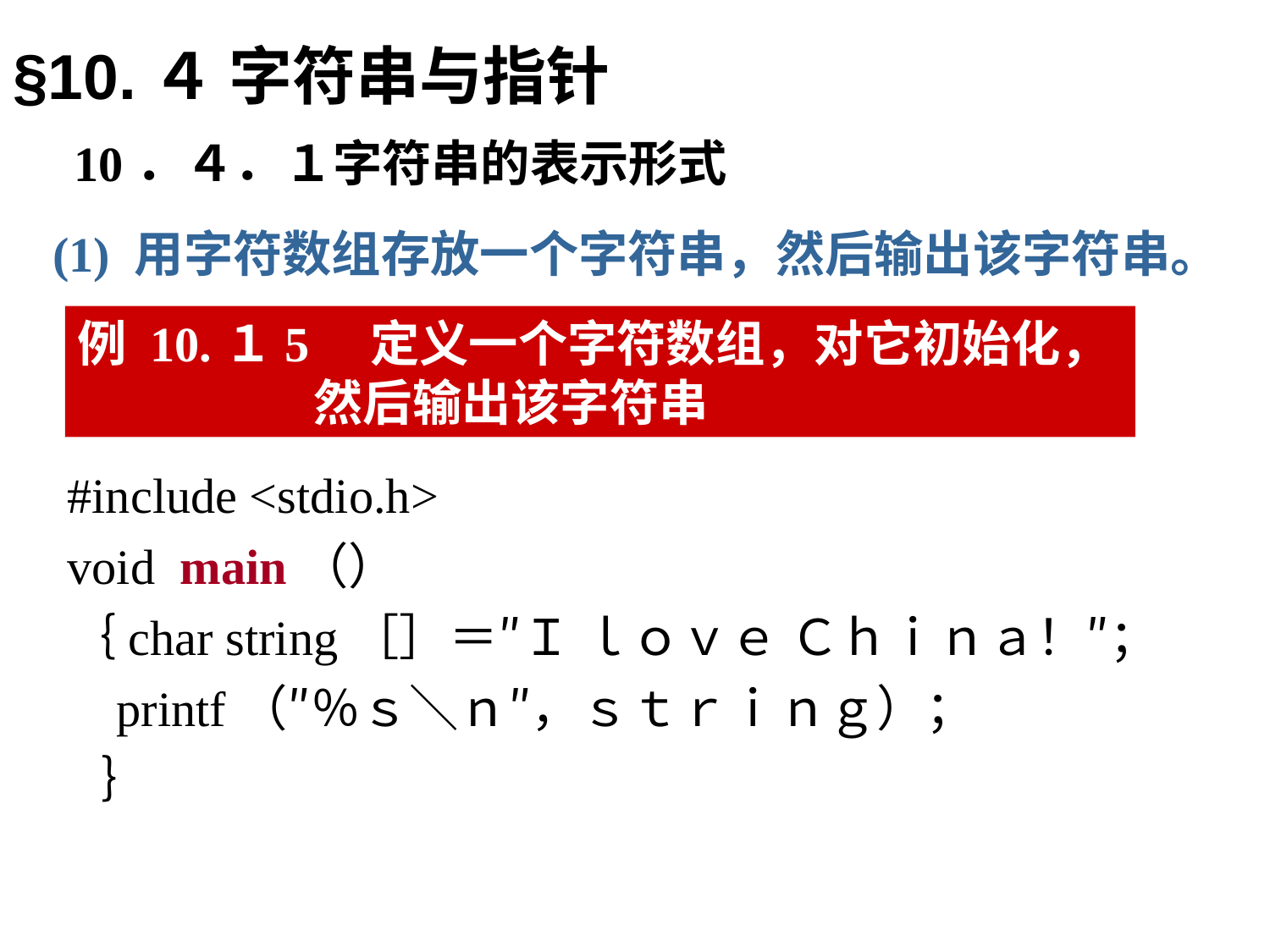

§10.４ 字符串与指针
10．４．１字符串的表示形式
(1) 用字符数组存放一个字符串，然后输出该字符串。
例 10.１5    定义一个字符数组，对它初始化，
                    然后输出该字符串
#include <stdio.h>
void  main（）
｛char string［］＝″Ｉ ｌｏｖｅ Ｃｈｉｎａ！″；
    printf（″％ｓ＼ｎ″，ｓｔｒｉｎｇ）；
  ｝